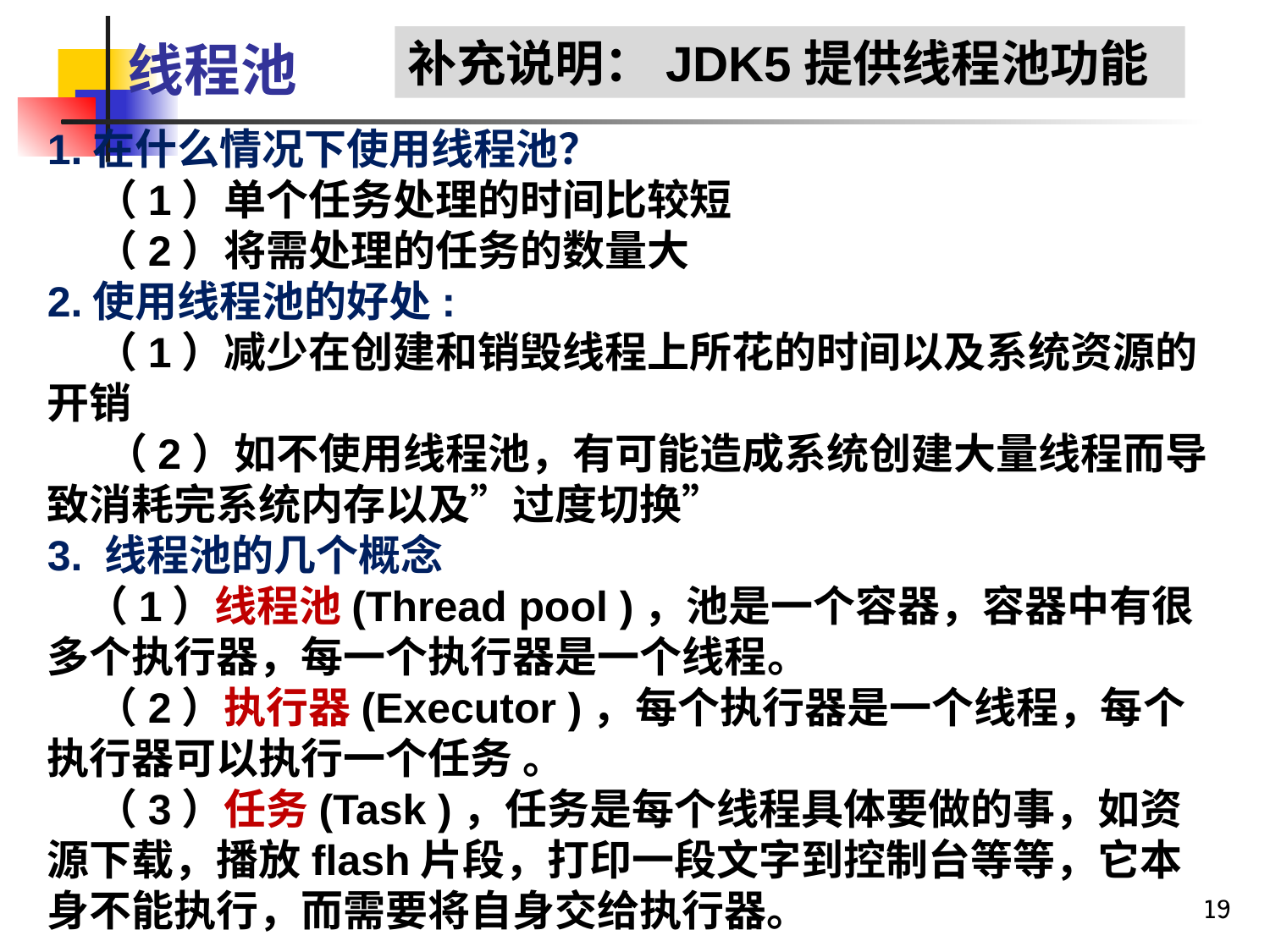

# 线程池
补充说明：JDK5提供线程池功能
1.在什么情况下使用线程池？
    （1）单个任务处理的时间比较短
    （2）将需处理的任务的数量大
2.使用线程池的好处:
    （1）减少在创建和销毁线程上所花的时间以及系统资源的开销
     （2）如不使用线程池，有可能造成系统创建大量线程而导致消耗完系统内存以及”过度切换”
3. 线程池的几个概念
   （1）线程池(Thread pool )，池是一个容器，容器中有很多个执行器，每一个执行器是一个线程。
    （2）执行器(Executor )，每个执行器是一个线程，每个执行器可以执行一个任务 。
    （3）任务(Task )，任务是每个线程具体要做的事，如资源下载，播放flash片段，打印一段文字到控制台等等，它本身不能执行，而需要将自身交给执行器。
19